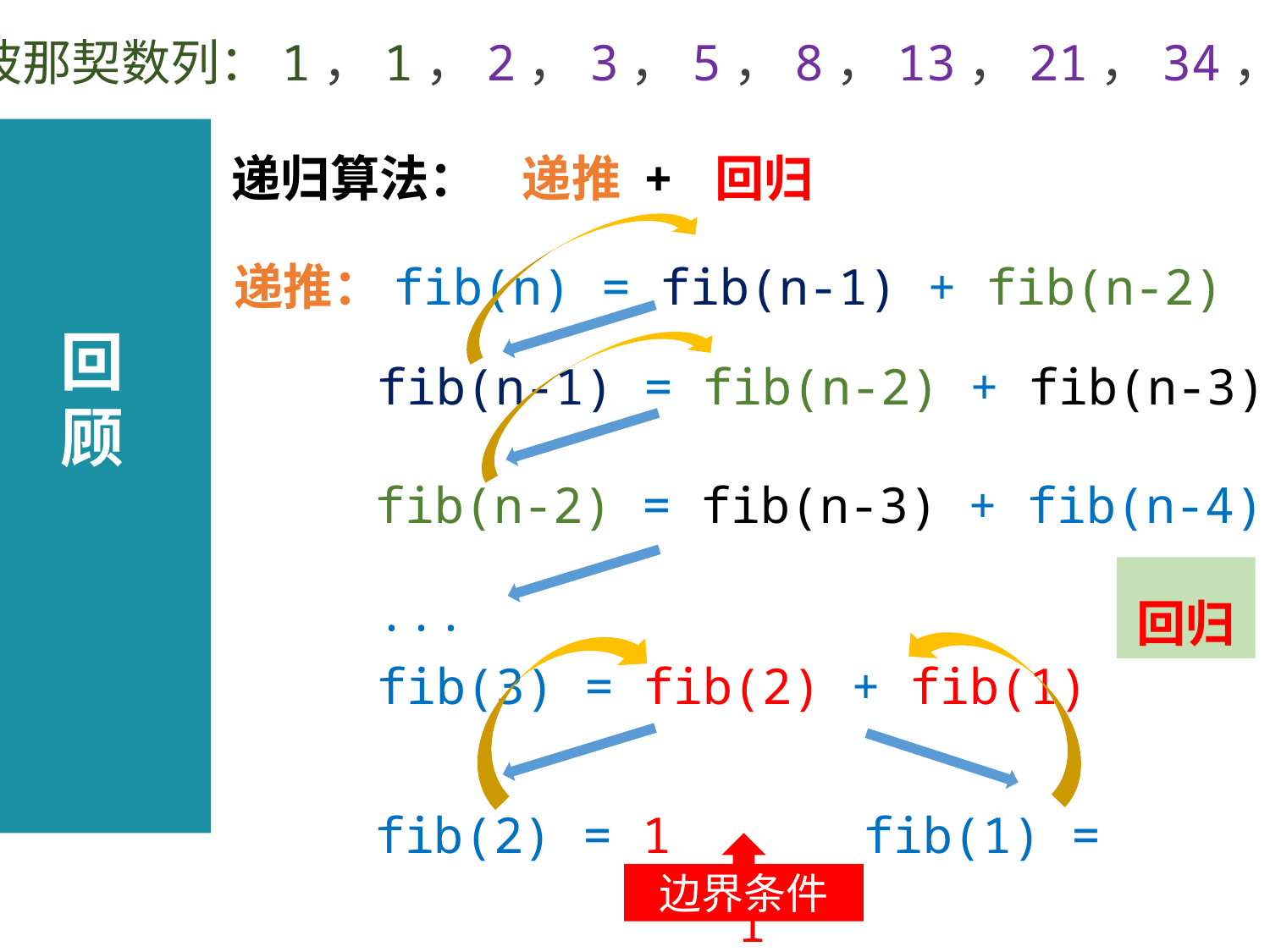

斐波那契数列：1，1，2，3，5，8，13，21，34，···
递归算法：    递推 + 回归

回顾
递推：fib(n) = fib(n-1) + fib(n-2)

	fib(n-1) = fib(n-2) + fib(n-3)

	fib(n-2) = fib(n-3) + fib(n-4)

回归
	···
	fib(3) = fib(2) + fib(1)

	fib(2) = 1
	fib(1) = 1
边界条件